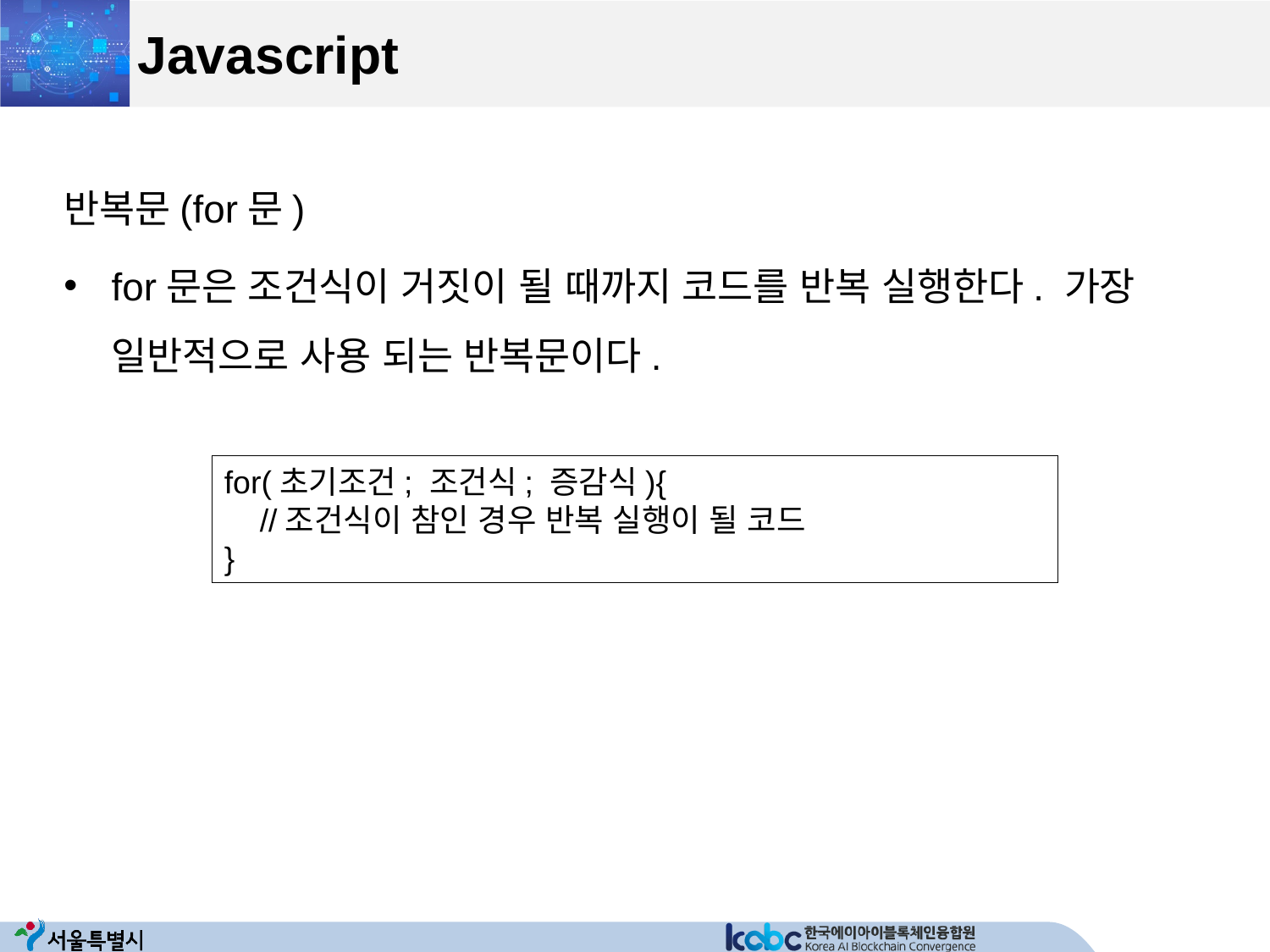

# Javascript
반복문(for문)
for문은 조건식이 거짓이 될 때까지 코드를 반복 실행한다. 가장 일반적으로 사용 되는 반복문이다.
for(초기조건; 조건식; 증감식){
    //조건식이 참인 경우 반복 실행이 될 코드
}